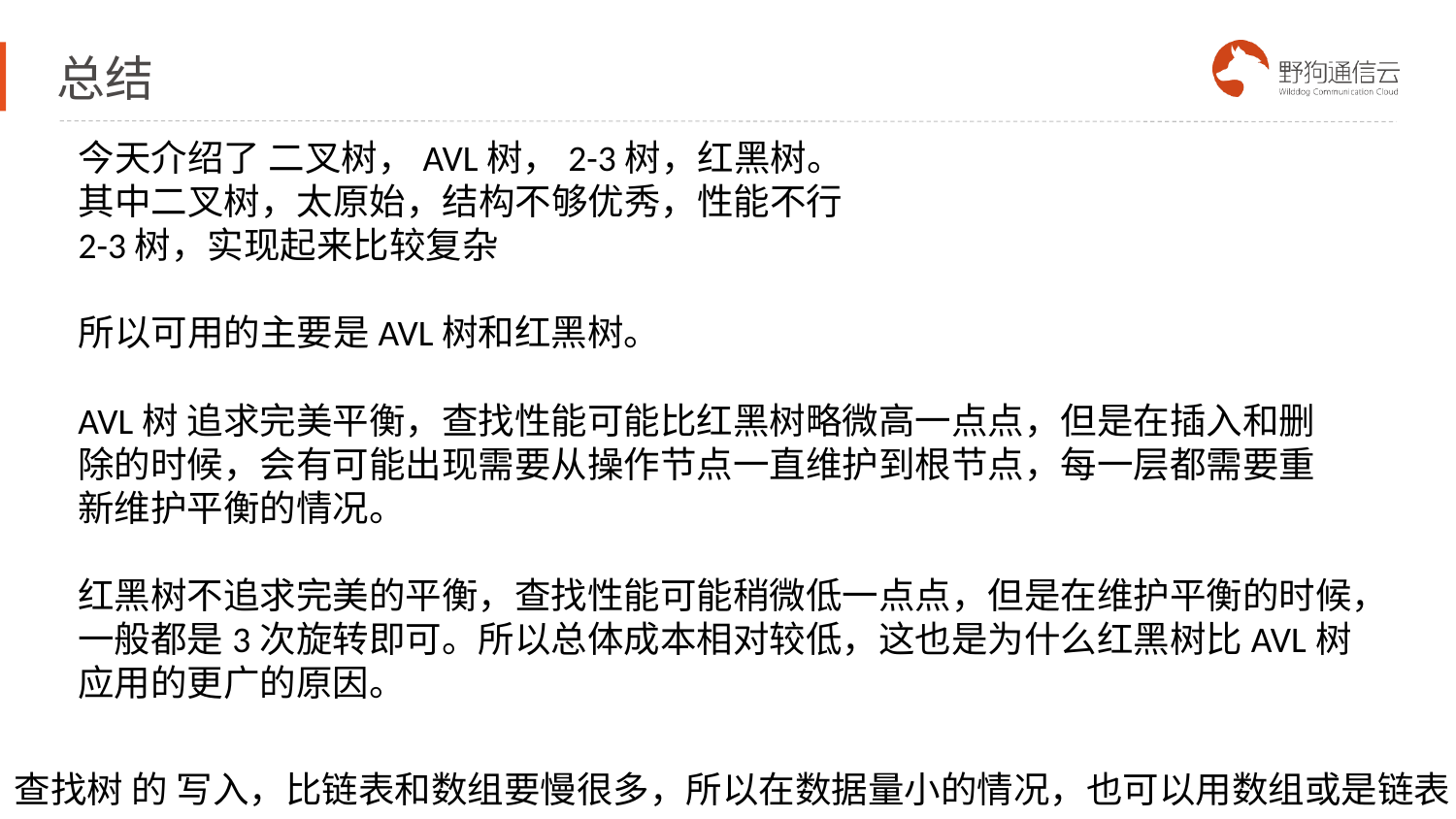

# 总结
今天介绍了 二叉树，AVL树，2-3树，红黑树。
其中二叉树，太原始，结构不够优秀，性能不行
2-3树，实现起来比较复杂

所以可用的主要是AVL树和红黑树。
AVL树 追求完美平衡，查找性能可能比红黑树略微高一点点，但是在插入和删除的时候，会有可能出现需要从操作节点一直维护到根节点，每一层都需要重新维护平衡的情况。
红黑树不追求完美的平衡，查找性能可能稍微低一点点，但是在维护平衡的时候，一般都是3次旋转即可。所以总体成本相对较低，这也是为什么红黑树比AVL树应用的更广的原因。
查找树 的 写入，比链表和数组要慢很多，所以在数据量小的情况，也可以用数组或是链表